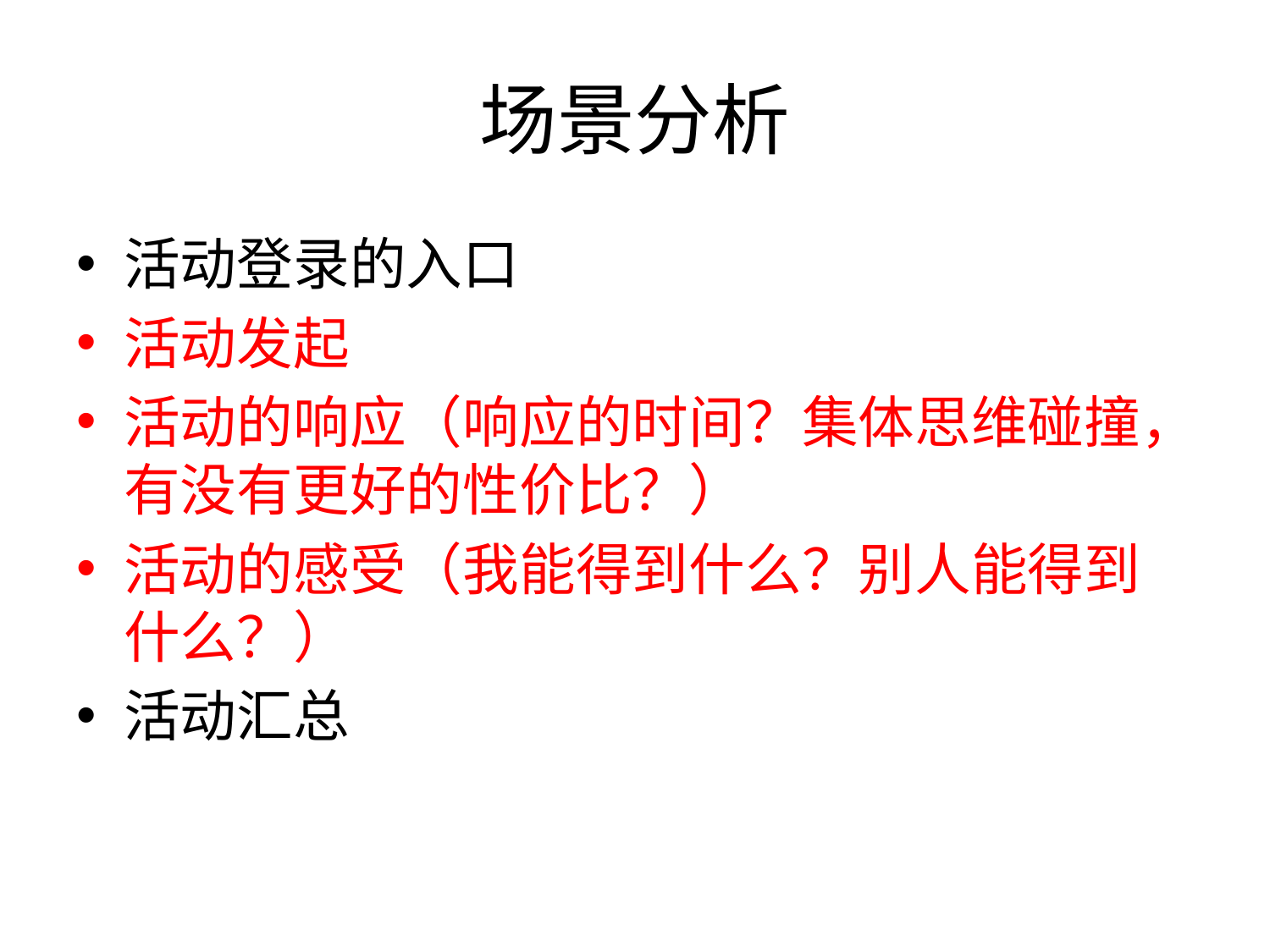

# 场景分析
活动登录的入口
活动发起
活动的响应（响应的时间？集体思维碰撞，有没有更好的性价比？）
活动的感受（我能得到什么？别人能得到什么？）
活动汇总